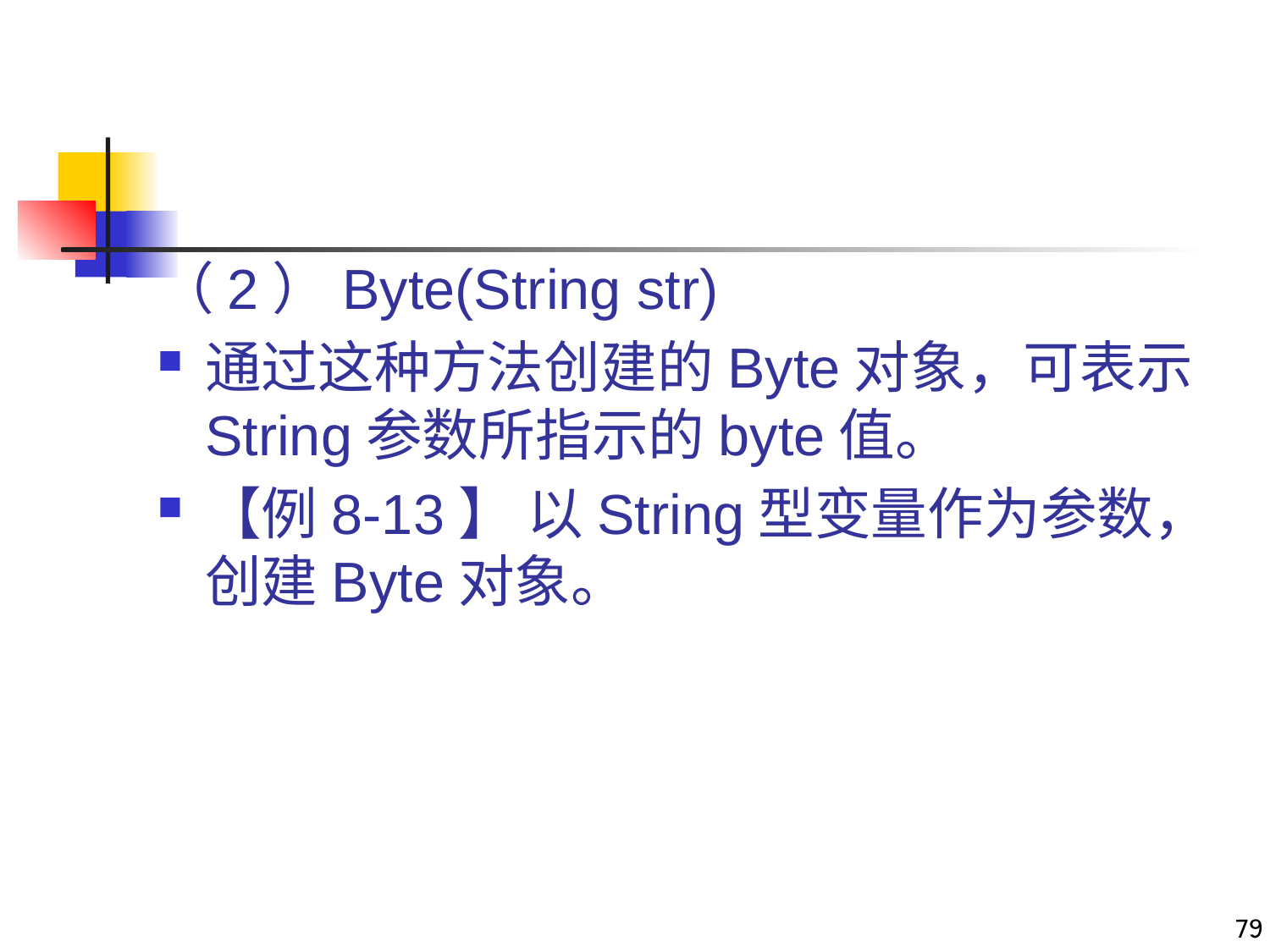

#
（2）Byte(String str)
通过这种方法创建的Byte对象，可表示String参数所指示的byte值。
【例8-13】 以String型变量作为参数，创建Byte对象。
79